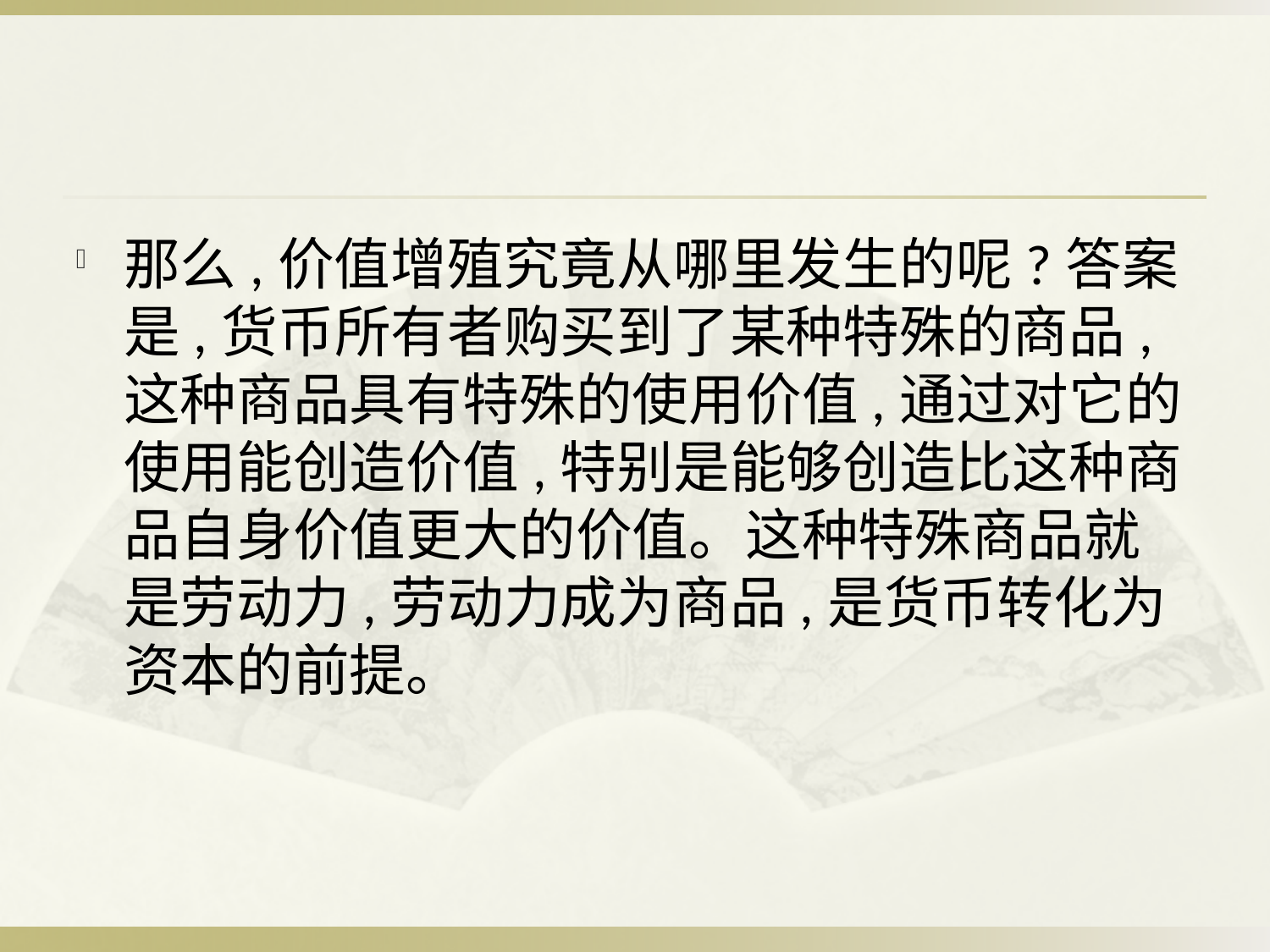

#
那么,价值增殖究竟从哪里发生的呢?答案是,货币所有者购买到了某种特殊的商品,这种商品具有特殊的使用价值,通过对它的使用能创造价值,特别是能够创造比这种商品自身价值更大的价值。这种特殊商品就是劳动力,劳动力成为商品,是货币转化为资本的前提。